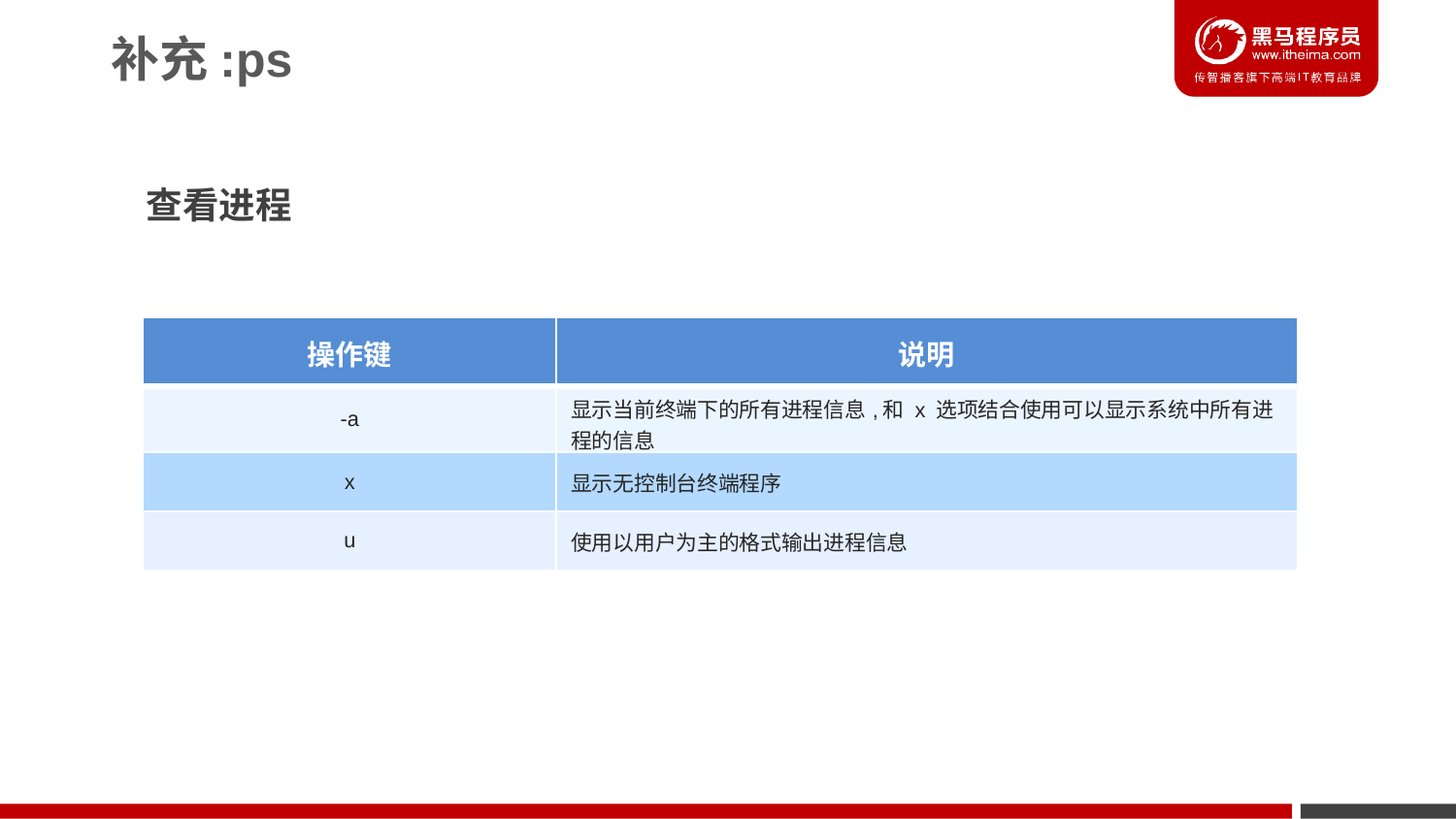

补充:ps
查看进程
| 操作键 | 说明 |
| --- | --- |
| -a | 显示当前终端下的所有进程信息,和 x 选项结合使用可以显示系统中所有进程的信息 |
| x | 显示无控制台终端程序 |
| u | 使用以用户为主的格式输出进程信息 |